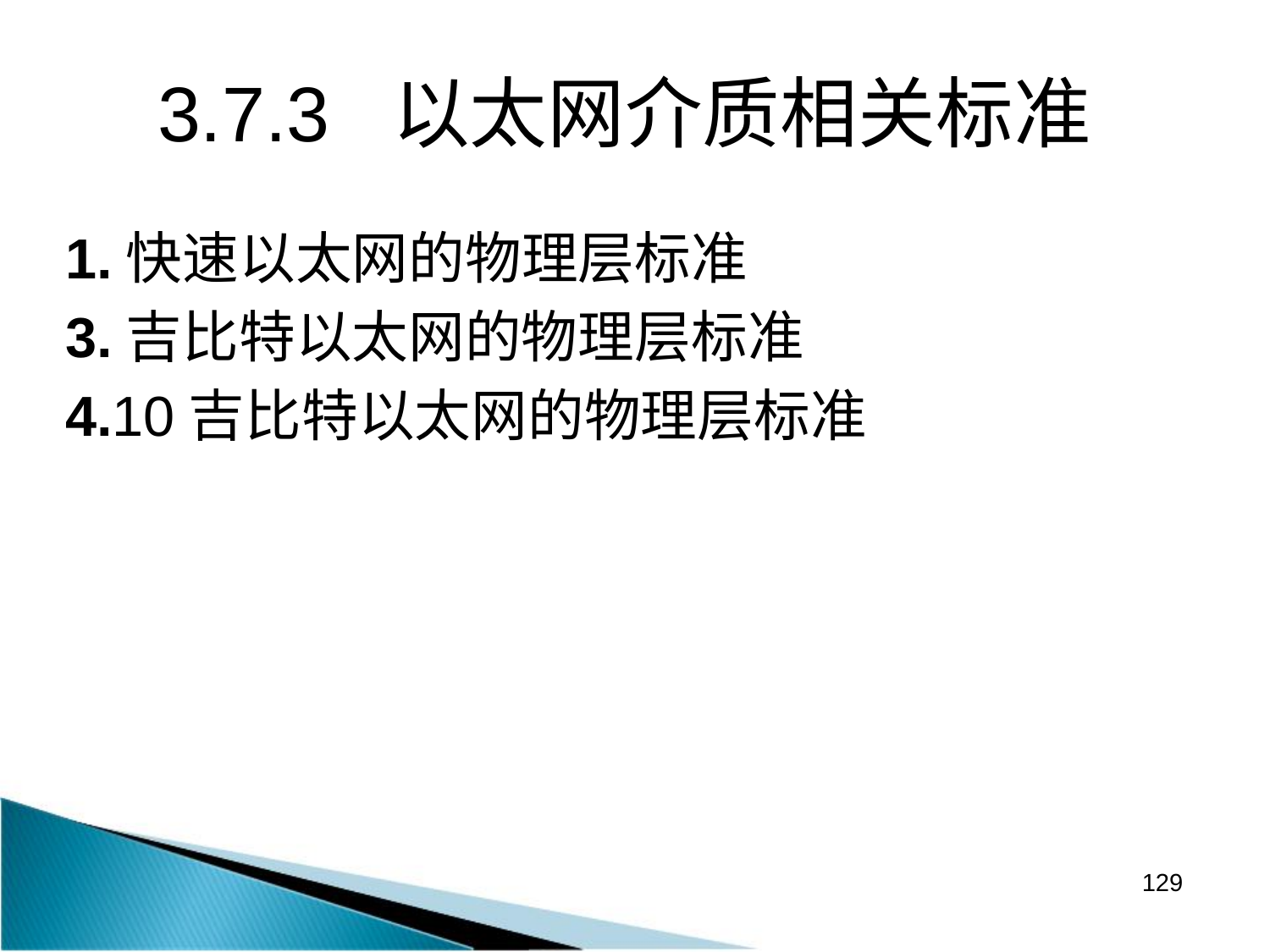

# 3.7.3  以太网介质相关标准
1.快速以太网的物理层标准
3.吉比特以太网的物理层标准
4.10吉比特以太网的物理层标准
129